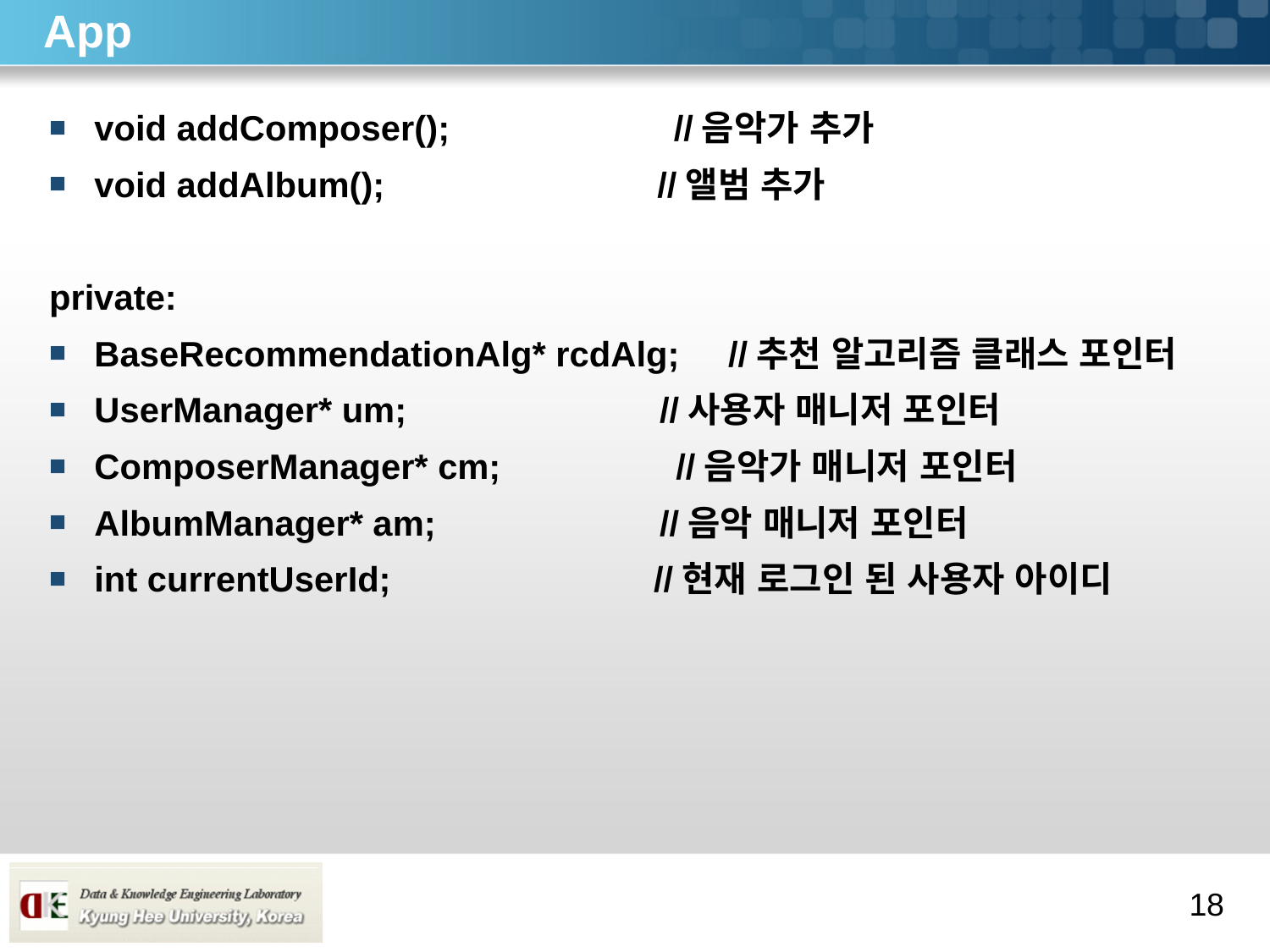

# App
void addComposer();                       //음악가 추가
void addAlbum();                            //앨범 추가

private:
BaseRecommendationAlg* rcdAlg;     //추천 알고리즘 클래스 포인터
UserManager* um;                          //사용자 매니저 포인터
ComposerManager* cm;                  //음악가 매니저 포인터
AlbumManager* am;                       //음악 매니저 포인터
int currentUserId;                           //현재 로그인 된 사용자 아이디